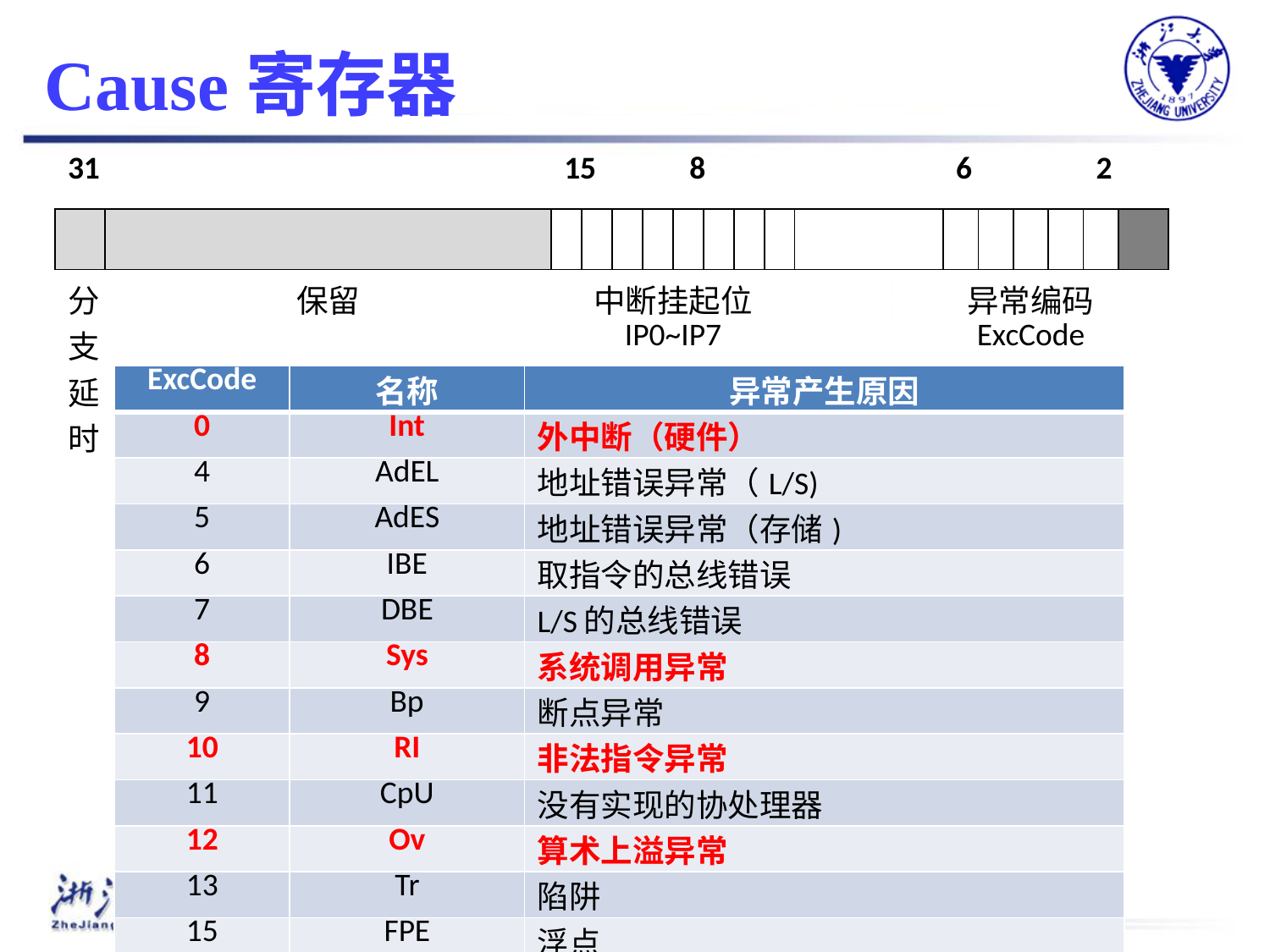

# Cause寄存器
| 31 |  | 15 8 |  |  |  |  |  |  |  |  | 6 |  |  |  | 2 |  |
| --- | --- | --- | --- | --- | --- | --- | --- | --- | --- | --- | --- | --- | --- | --- | --- | --- |
|  |  |  |  |  |  |  |  |  |  |  |  |  |  |  |  |  |
| 分支延时 | 保留 | 中断挂起位 IP0~IP7 |  |  |  |  |  |  |  |  | 异常编码 ExcCode |  |  |  |  |  |
| ExcCode | 名称 | 异常产生原因 |
| --- | --- | --- |
| 0 | Int | 外中断（硬件） |
| 4 | AdEL | 地址错误异常（L/S) |
| 5 | AdES | 地址错误异常（存储) |
| 6 | IBE | 取指令的总线错误 |
| 7 | DBE | L/S的总线错误 |
| 8 | Sys | 系统调用异常 |
| 9 | Bp | 断点异常 |
| 10 | RI | 非法指令异常 |
| 11 | CpU | 没有实现的协处理器 |
| 12 | Ov | 算术上溢异常 |
| 13 | Tr | 陷阱 |
| 15 | FPE | 浮点 |